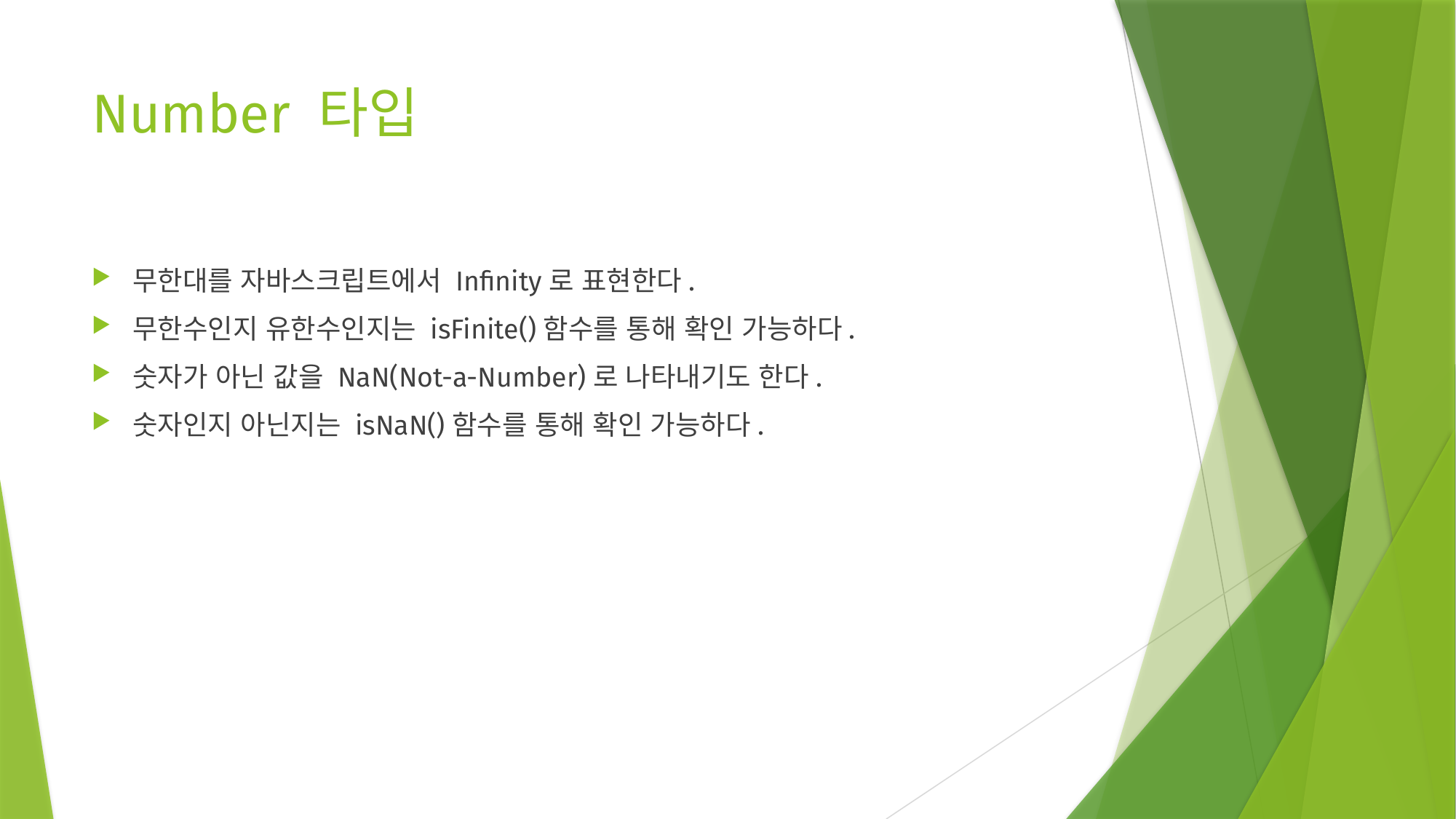

# Number 타입
무한대를 자바스크립트에서 Infinity로 표현한다.
무한수인지 유한수인지는 isFinite()함수를 통해 확인 가능하다.
숫자가 아닌 값을 NaN(Not-a-Number)로 나타내기도 한다.
숫자인지 아닌지는 isNaN()함수를 통해 확인 가능하다.